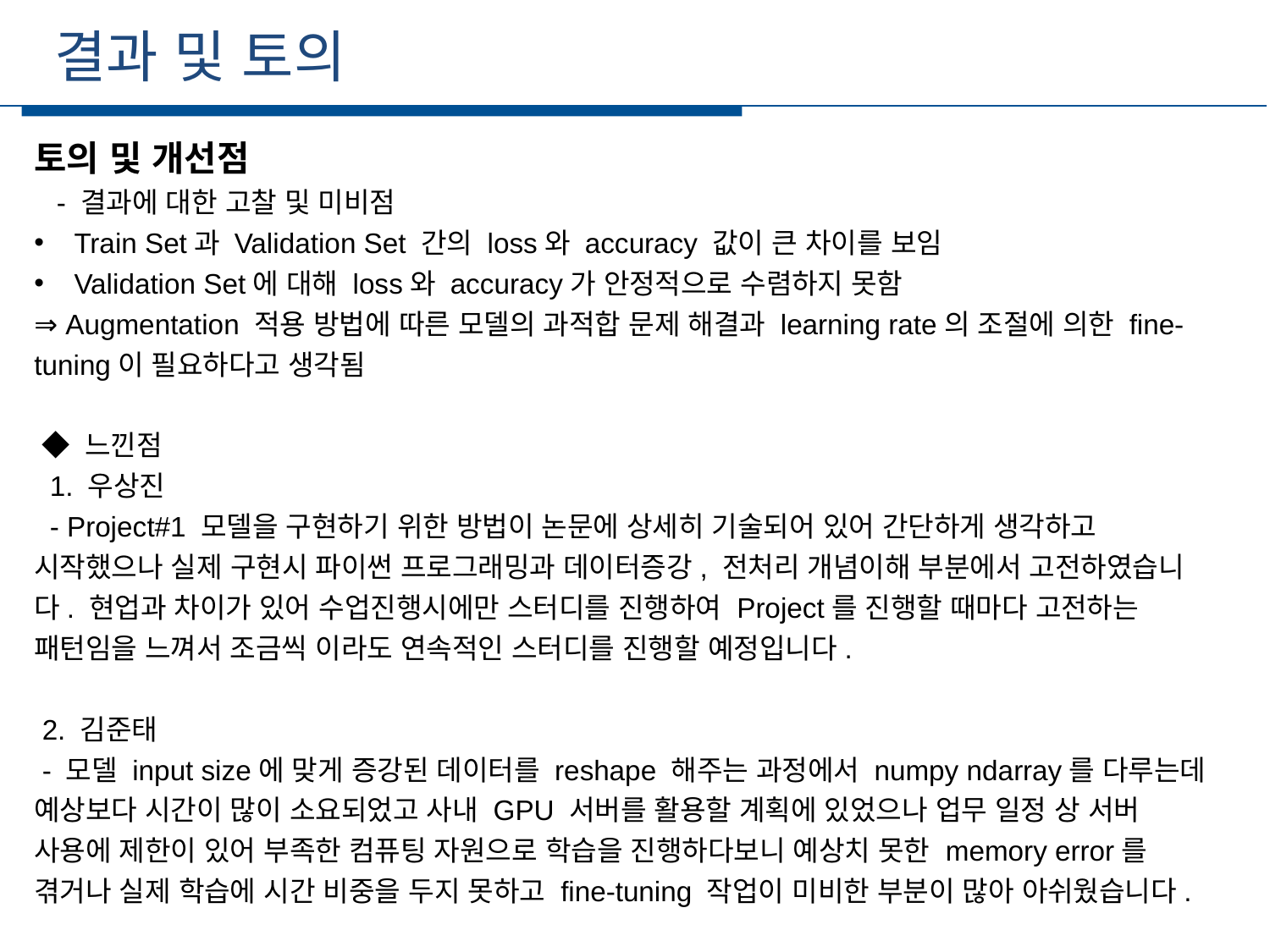

결과 및 토의
세부일정

토의 및 개선점
  - 결과에 대한 고찰 및 미비점
Train Set과 Validation Set 간의 loss와 accuracy 값이 큰 차이를 보임
Validation Set에 대해 loss와 accuracy가 안정적으로 수렴하지 못함
⇒ Augmentation 적용 방법에 따른 모델의 과적합 문제 해결과 learning rate의 조절에 의한 fine-tuning이 필요하다고 생각됨

 ◆ 느낀점
  1. 우상진
  - Project#1 모델을 구현하기 위한 방법이 논문에 상세히 기술되어 있어 간단하게 생각하고 시작했으나 실제 구현시 파이썬 프로그래밍과 데이터증강, 전처리 개념이해 부분에서 고전하였습니다. 현업과 차이가 있어 수업진행시에만 스터디를 진행하여 Project를 진행할 때마다 고전하는 패턴임을 느껴서 조금씩 이라도 연속적인 스터디를 진행할 예정입니다.

 2. 김준태
 - 모델 input size에 맞게 증강된 데이터를 reshape 해주는 과정에서 numpy ndarray를 다루는데 예상보다 시간이 많이 소요되었고 사내 GPU 서버를 활용할 계획에 있었으나 업무 일정 상 서버 사용에 제한이 있어 부족한 컴퓨팅 자원으로 학습을 진행하다보니 예상치 못한 memory error를 겪거나 실제 학습에 시간 비중을 두지 못하고 fine-tuning 작업이 미비한 부분이 많아 아쉬웠습니다.